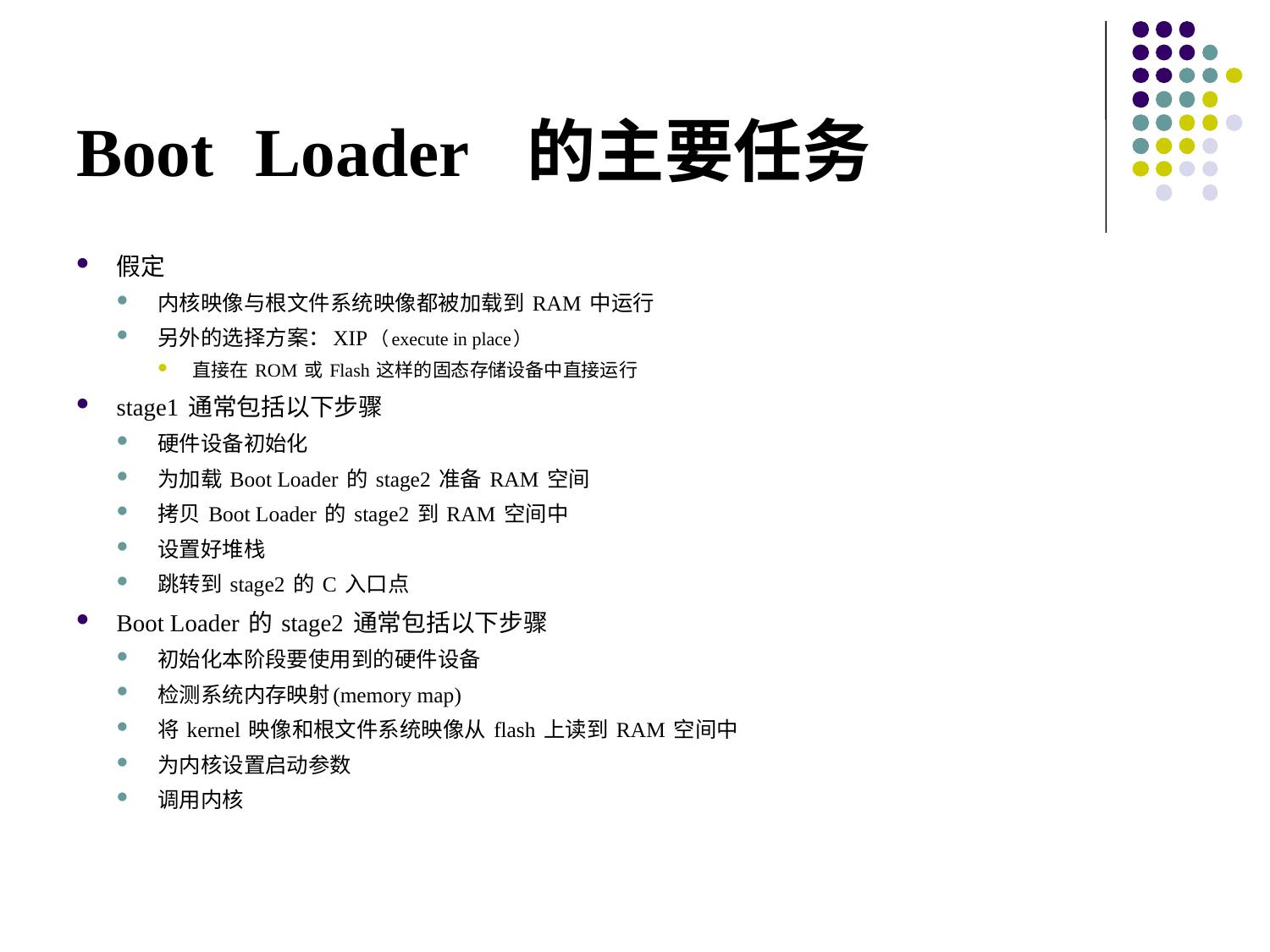

# Boot Loader 的主要任务
假定
内核映像与根文件系统映像都被加载到 RAM 中运行
另外的选择方案：XIP（execute in place）
直接在 ROM 或 Flash 这样的固态存储设备中直接运行
stage1 通常包括以下步骤
硬件设备初始化
为加载 Boot Loader 的 stage2 准备 RAM 空间
拷贝 Boot Loader 的 stage2 到 RAM 空间中
设置好堆栈
跳转到 stage2 的 C 入口点
Boot Loader 的 stage2 通常包括以下步骤
初始化本阶段要使用到的硬件设备
检测系统内存映射(memory map)
将 kernel 映像和根文件系统映像从 flash 上读到 RAM 空间中
为内核设置启动参数
调用内核